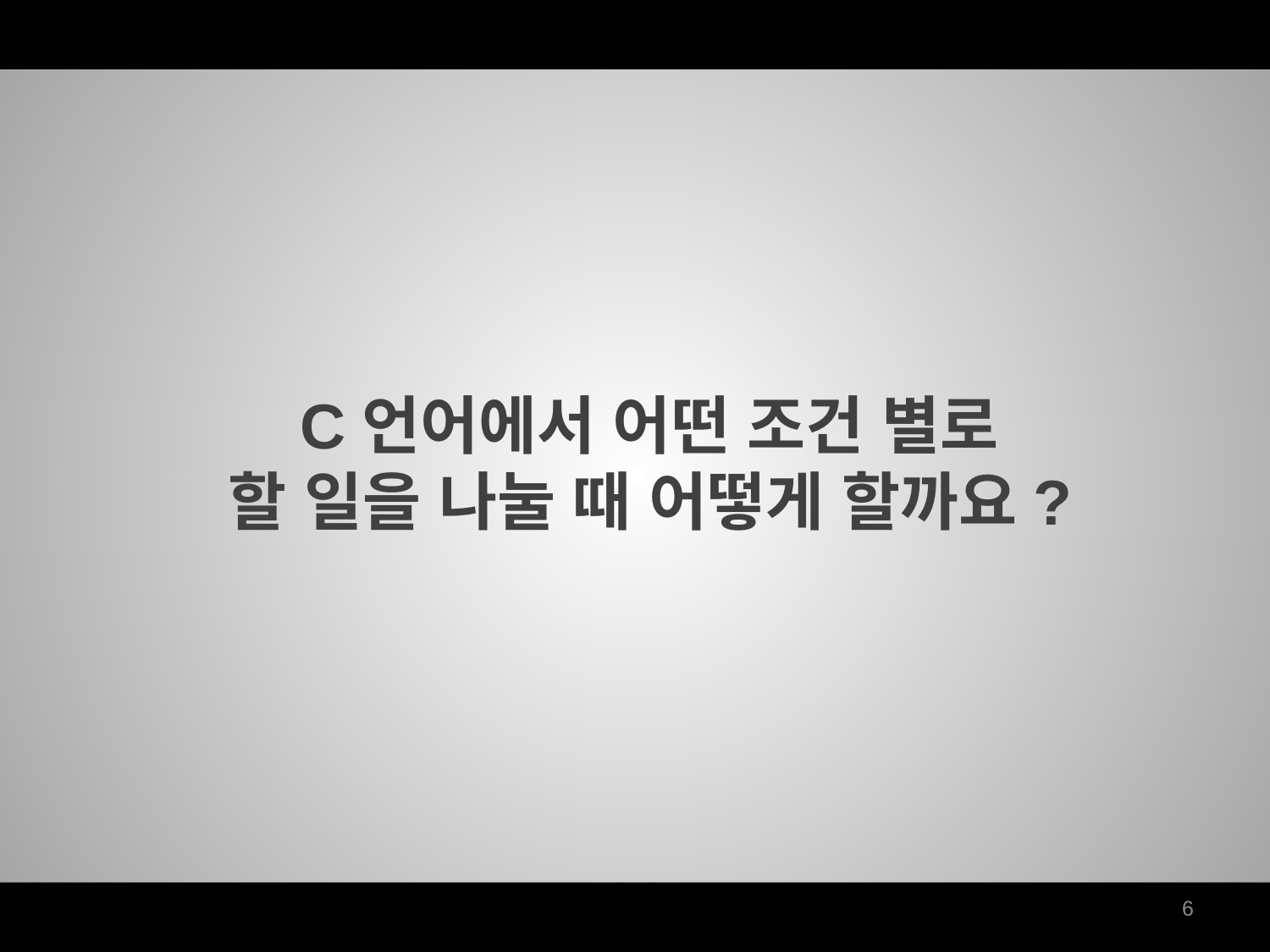

C언어에서 어떤 조건 별로
할 일을 나눌 때 어떻게 할까요?
6